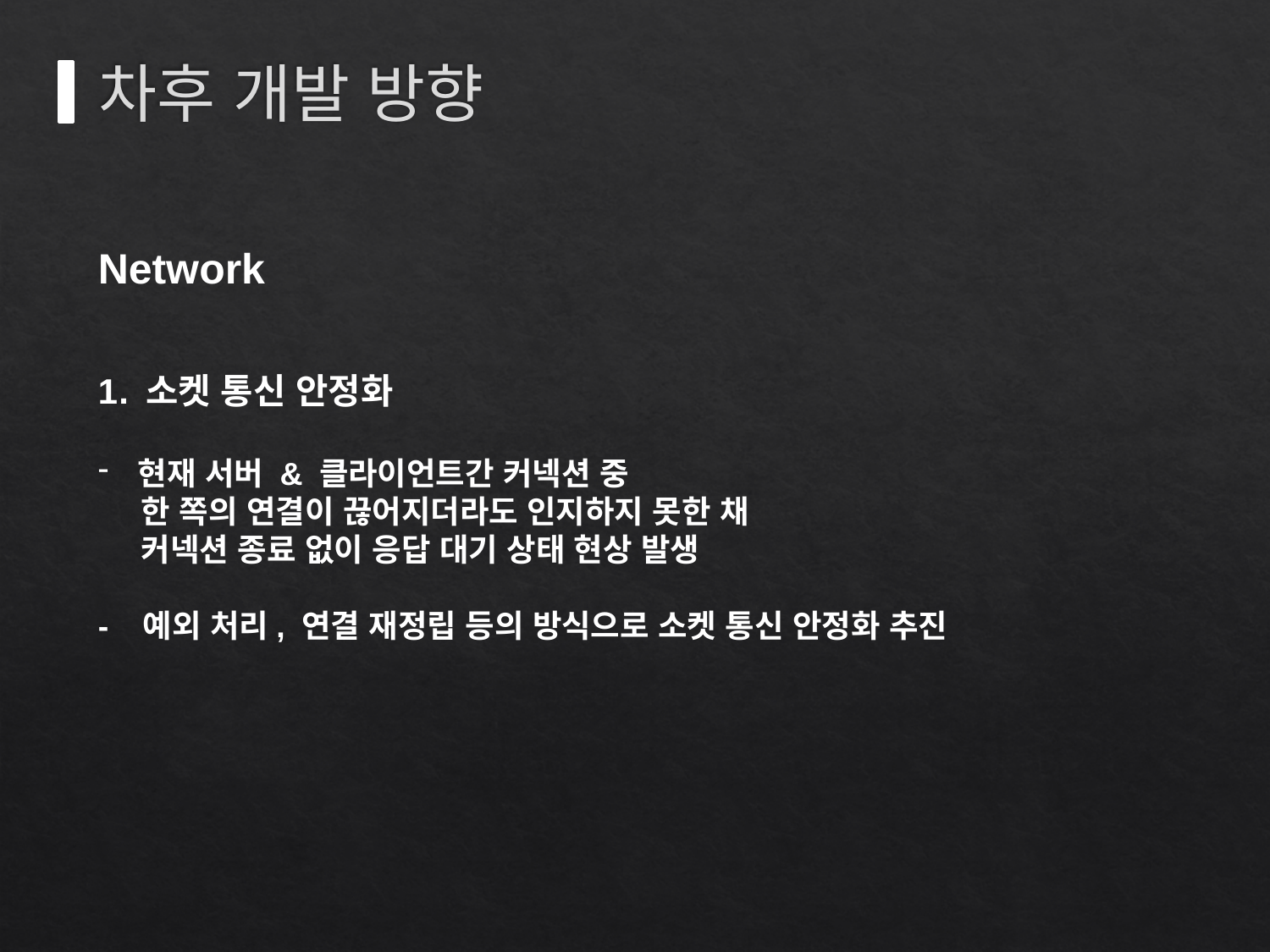

# 차후 개발 방향

Network

소켓 통신 안정화

현재 서버 & 클라이언트간 커넥션 중
    한 쪽의 연결이 끊어지더라도 인지하지 못한 채
    커넥션 종료 없이 응답 대기 상태 현상 발생

-   예외 처리, 연결 재정립 등의 방식으로 소켓 통신 안정화 추진